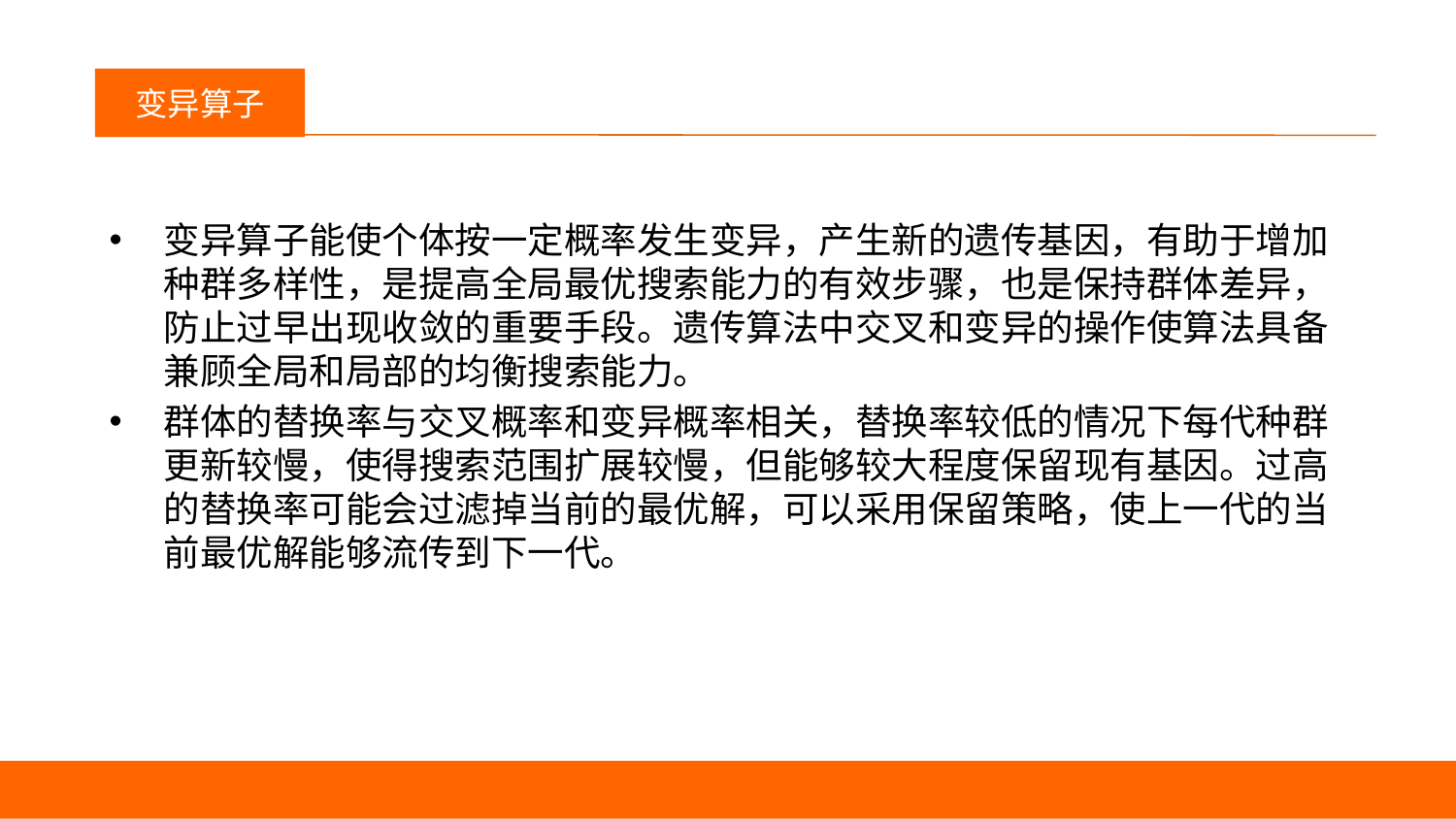

议程
变异算子

变异算子能使个体按一定概率发生变异，产生新的遗传基因，有助于增加种群多样性，是提高全局最优搜索能力的有效步骤，也是保持群体差异，防止过早出现收敛的重要手段。遗传算法中交叉和变异的操作使算法具备兼顾全局和局部的均衡搜索能力。
群体的替换率与交叉概率和变异概率相关，替换率较低的情况下每代种群更新较慢，使得搜索范围扩展较慢，但能够较大程度保留现有基因。过高的替换率可能会过滤掉当前的最优解，可以采用保留策略，使上一代的当前最优解能够流传到下一代。